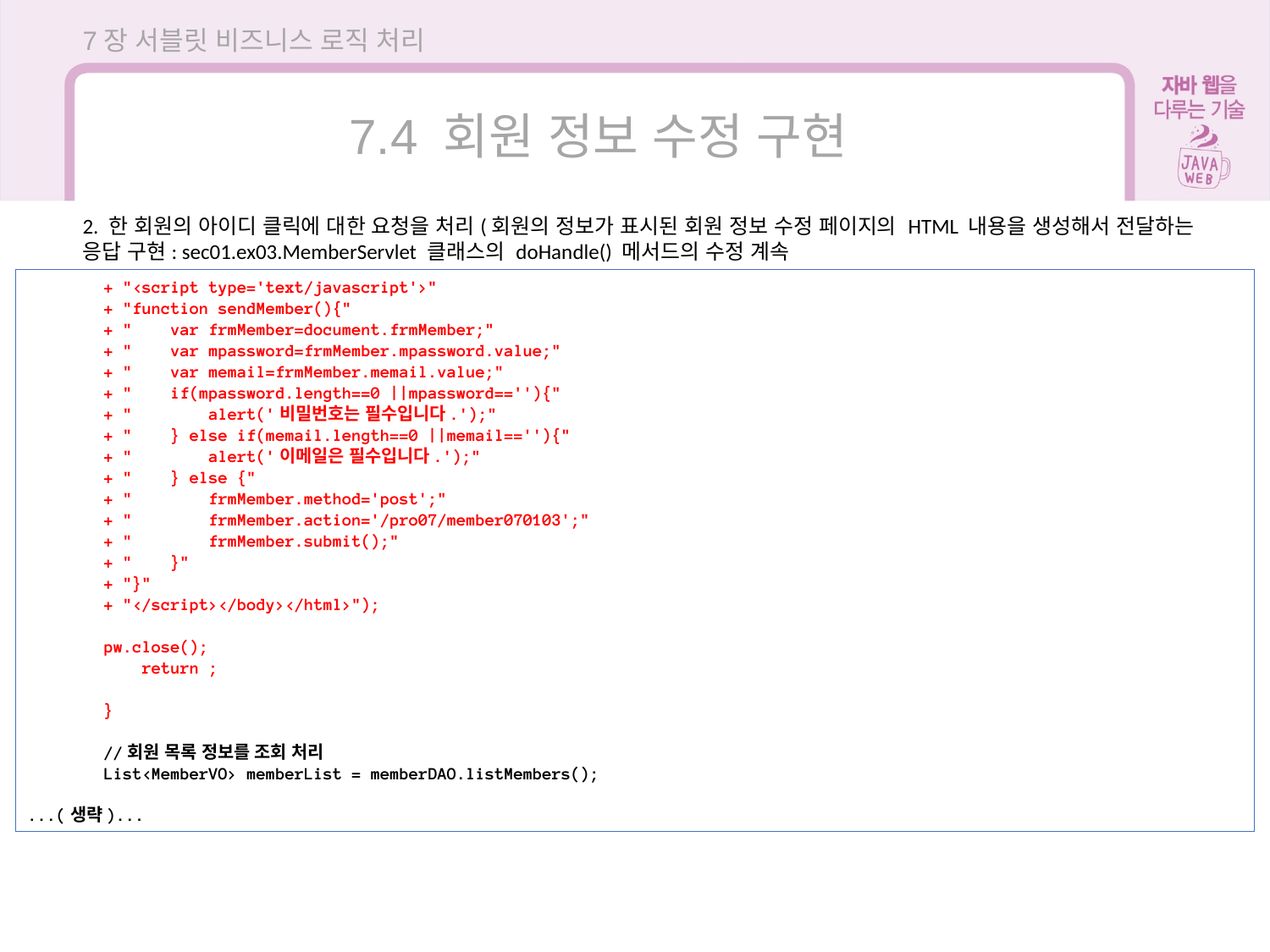

7장 서블릿 비즈니스 로직 처리
7.4 회원 정보 수정 구현
2. 한 회원의 아이디 클릭에 대한 요청을 처리(회원의 정보가 표시된 회원 정보 수정 페이지의 HTML 내용을 생성해서 전달하는 응답 구현: sec01.ex03.MemberServlet 클래스의 doHandle() 메서드의 수정 계속
        + "<script type='text/javascript'>"
        + "function sendMember(){"
        + "    var frmMember=document.frmMember;"
        + "    var mpassword=frmMember.mpassword.value;"
        + "    var memail=frmMember.memail.value;"
        + "    if(mpassword.length==0 ||mpassword==''){"
        + "        alert('비밀번호는 필수입니다.');"
        + "    } else if(memail.length==0 ||memail==''){"
        + "        alert('이메일은 필수입니다.');"
        + "    } else {"
        + "        frmMember.method='post';"
        + "        frmMember.action='/pro07/member070103';"
        + "        frmMember.submit();"
        + "    }"
        + "}"
        + "</script></body></html>");

        pw.close();
            return ;

        }

        //회원 목록 정보를 조회 처리
        List<MemberVO> memberList = memberDAO.listMembers();

...(생략)...